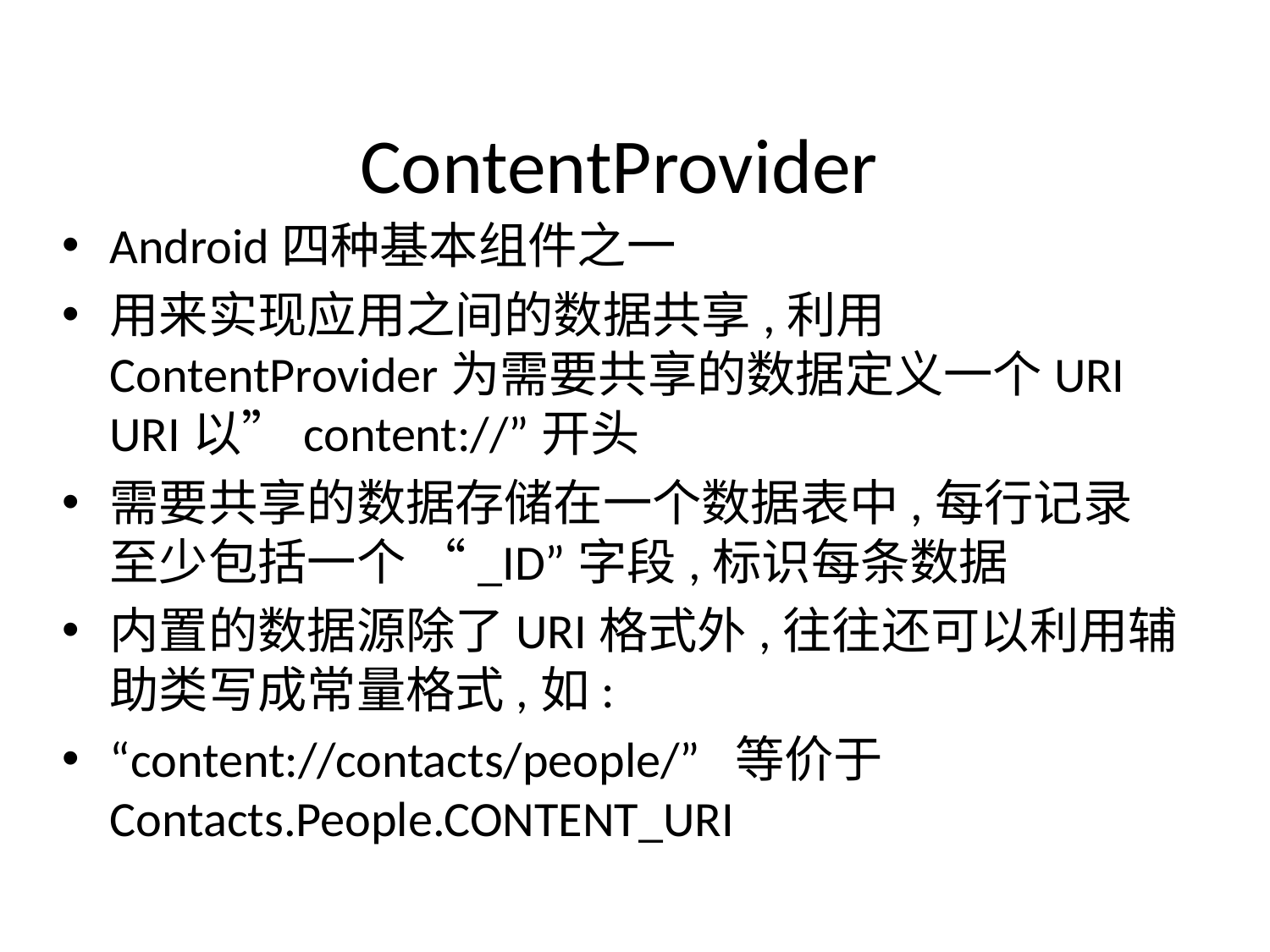

# ContentProvider
Android四种基本组件之一
用来实现应用之间的数据共享,利用ContentProvider为需要共享的数据定义一个URI  URI以”content://”开头
需要共享的数据存储在一个数据表中,每行记录至少包括一个 “_ID”字段,标识每条数据
内置的数据源除了URI格式外,往往还可以利用辅助类写成常量格式,如:
“content://contacts/people/”  等价于  Contacts.People.CONTENT_URI